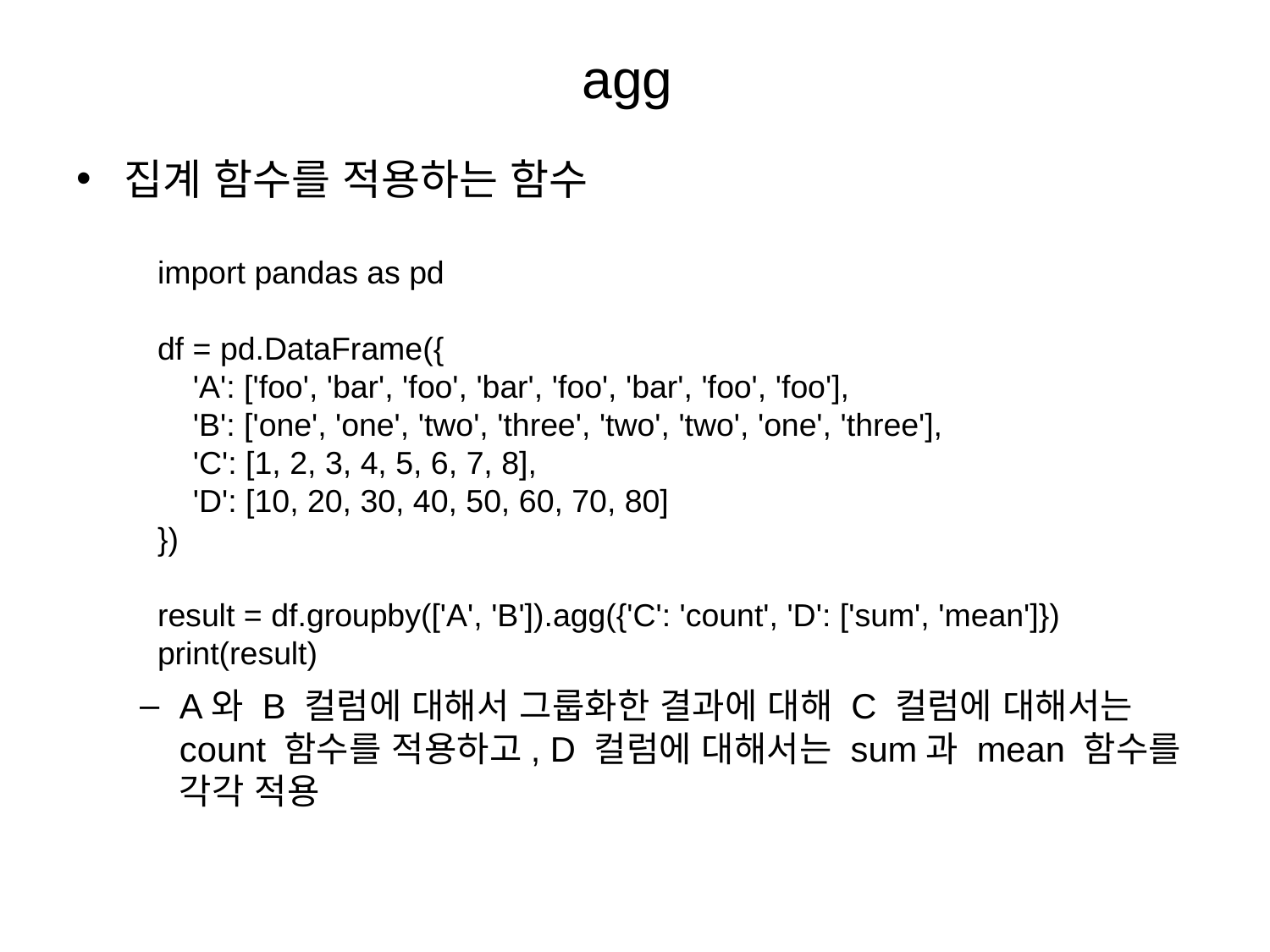

# agg
집계 함수를 적용하는 함수

A와 B 컬럼에 대해서 그룹화한 결과에 대해 C 컬럼에 대해서는 count 함수를 적용하고, D 컬럼에 대해서는 sum과 mean 함수를 각각 적용
import pandas as pd

df = pd.DataFrame({
    'A': ['foo', 'bar', 'foo', 'bar', 'foo', 'bar', 'foo', 'foo'],
    'B': ['one', 'one', 'two', 'three', 'two', 'two', 'one', 'three'],
    'C': [1, 2, 3, 4, 5, 6, 7, 8],
    'D': [10, 20, 30, 40, 50, 60, 70, 80]
})

result = df.groupby(['A', 'B']).agg({'C': 'count', 'D': ['sum', 'mean']})
print(result)